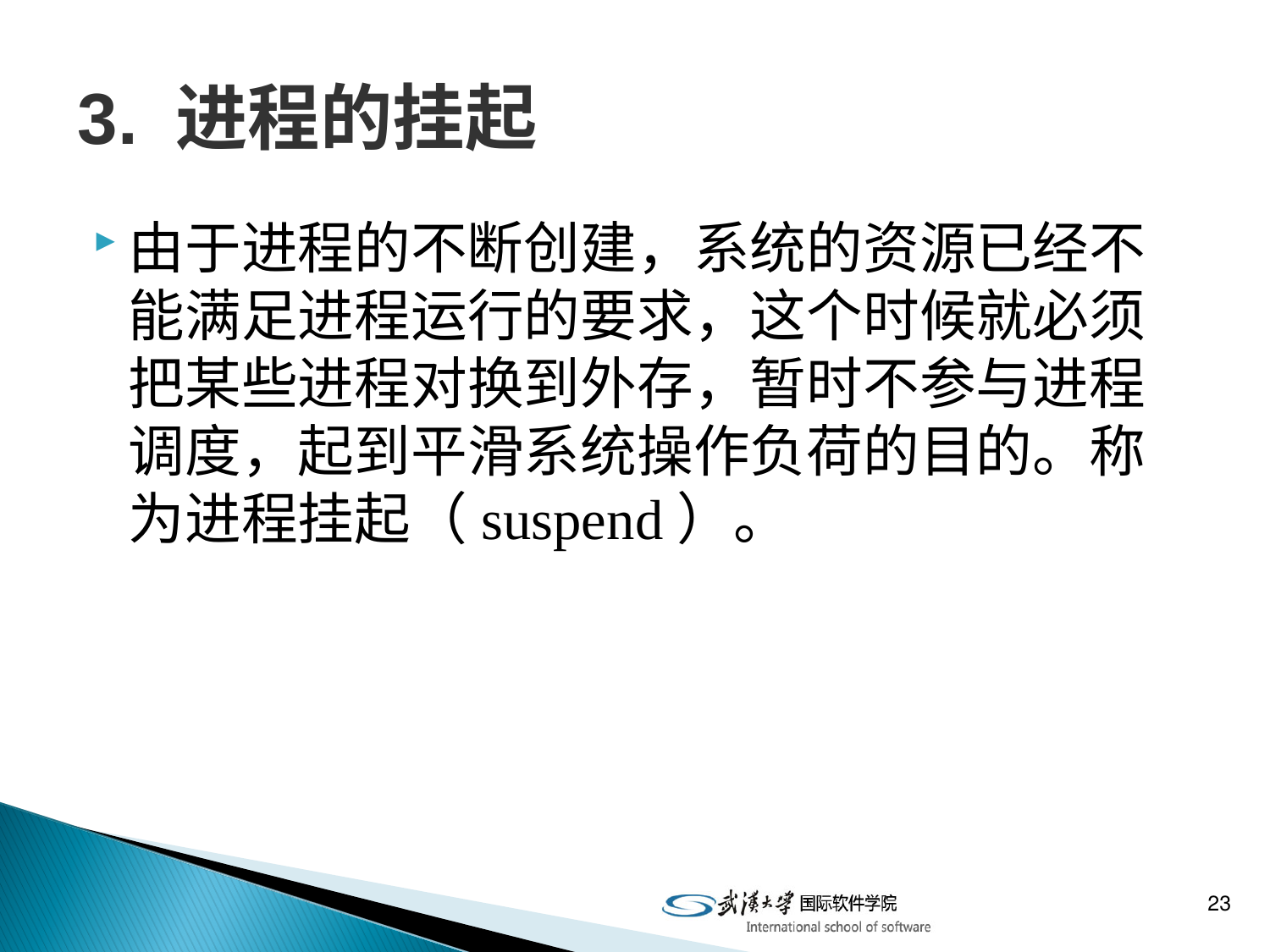

# 3. 进程的挂起
由于进程的不断创建，系统的资源已经不能满足进程运行的要求，这个时候就必须把某些进程对换到外存，暂时不参与进程调度，起到平滑系统操作负荷的目的。称为进程挂起（suspend）。